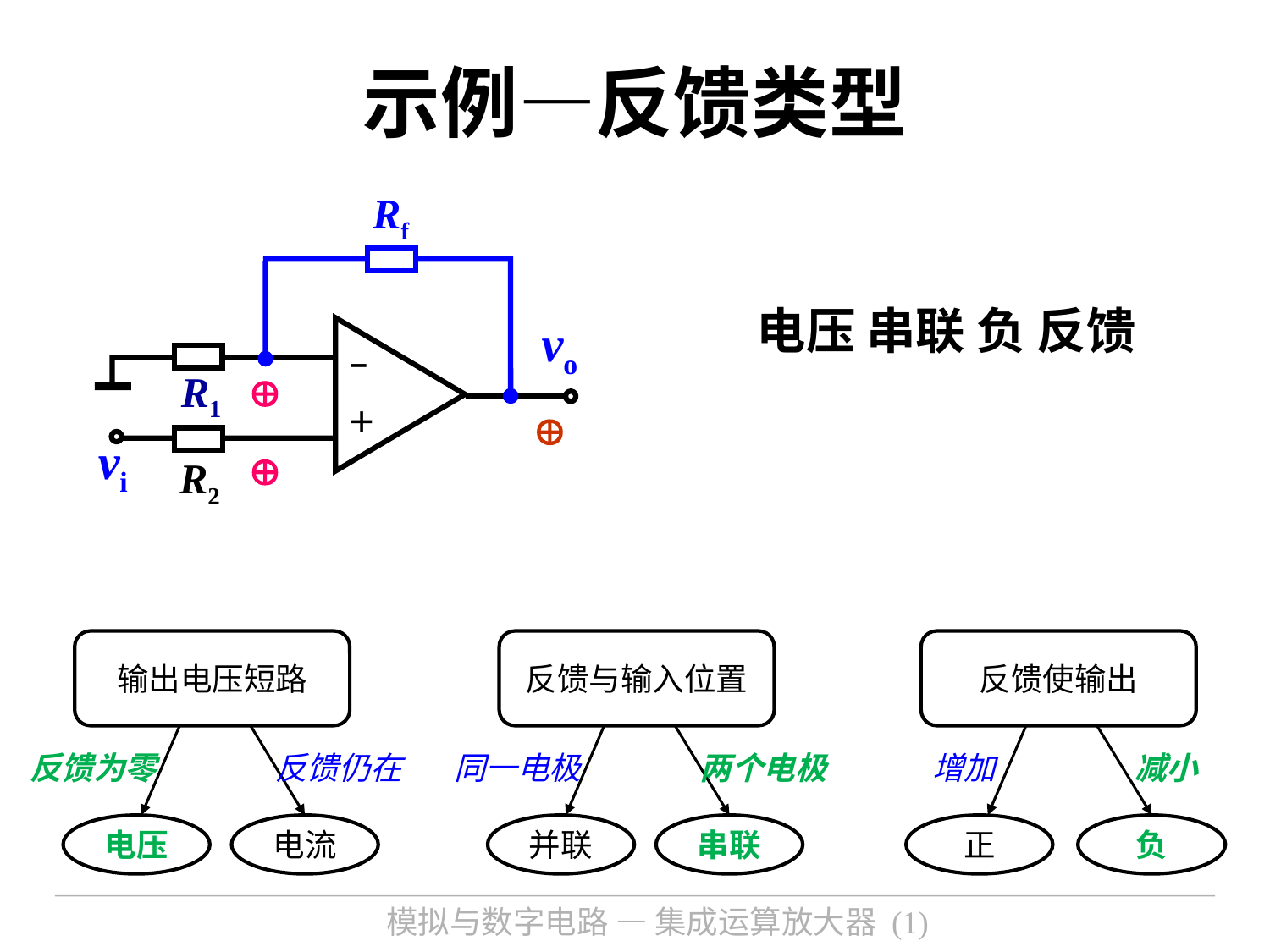

# 示例—反馈类型
Rf

电压 串联 负 反馈
vo

–

+

⊕

R1

⊕
vi

⊕

R2
输出电压短路
反馈与输入位置
反馈使输出
反馈为零
反馈仍在
同一电极
两个电极
增加
减小
电压
电流
并联
串联
正
负

模拟与数字电路 — 集成运算放大器 (1)
19